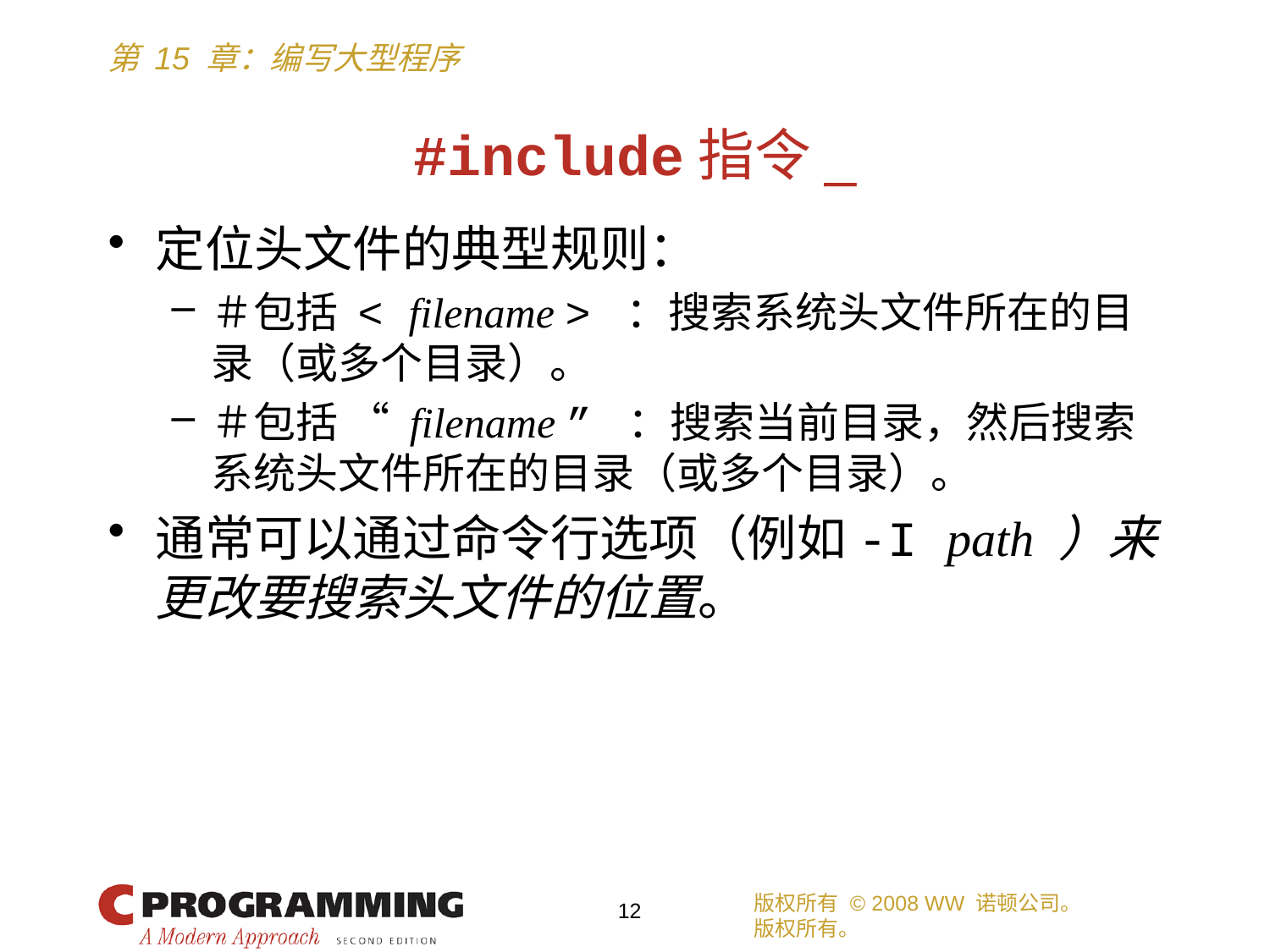

# #include指令_
定位头文件的典型规则：
＃包括 < filename > ：搜索系统头文件所在的目录（或多个目录）。
＃包括 “ filename ” ：搜索当前目录，然后搜索系统头文件所在的目录（或多个目录）。
通常可以通过命令行选项（例如-I path ）来更改要搜索头文件的位置。
版权所有 © 2008 WW 诺顿公司。
版权所有。
12